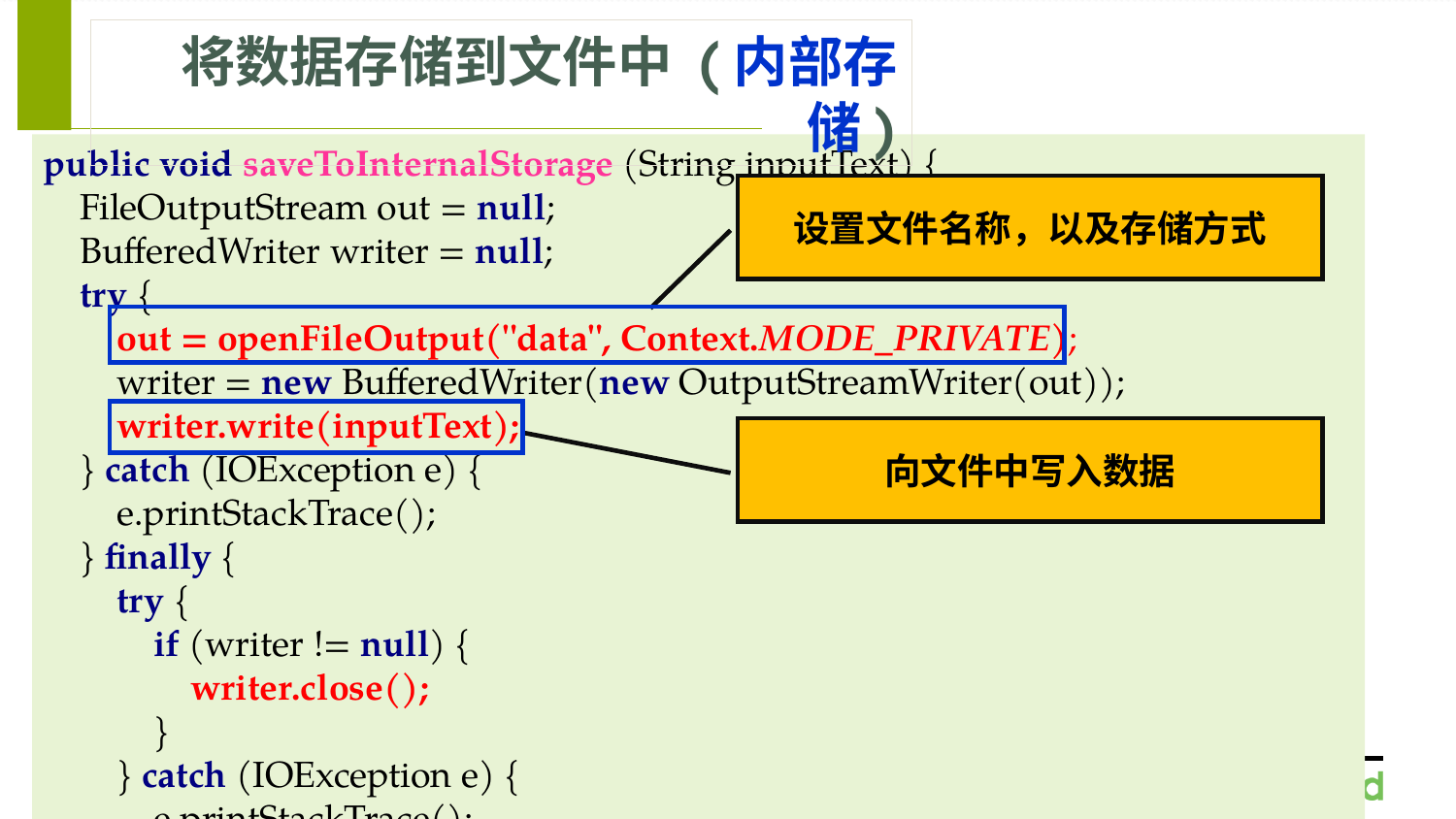

将数据存储到文件中 (内部存储)
public void saveToInternalStorage (String inputText) {
    FileOutputStream out = null;
    BufferedWriter writer = null;
    try {
        out = openFileOutput("data", Context.MODE_PRIVATE);
        writer = new BufferedWriter(new OutputStreamWriter(out));
        writer.write(inputText);
    } catch (IOException e) {
        e.printStackTrace();
    } finally {
        try {
            if (writer != null) {
                writer.close();
            }
        } catch (IOException e) {
            e.printStackTrace();
        }
    }
#
设置文件名称，以及存储方式

向文件中写入数据